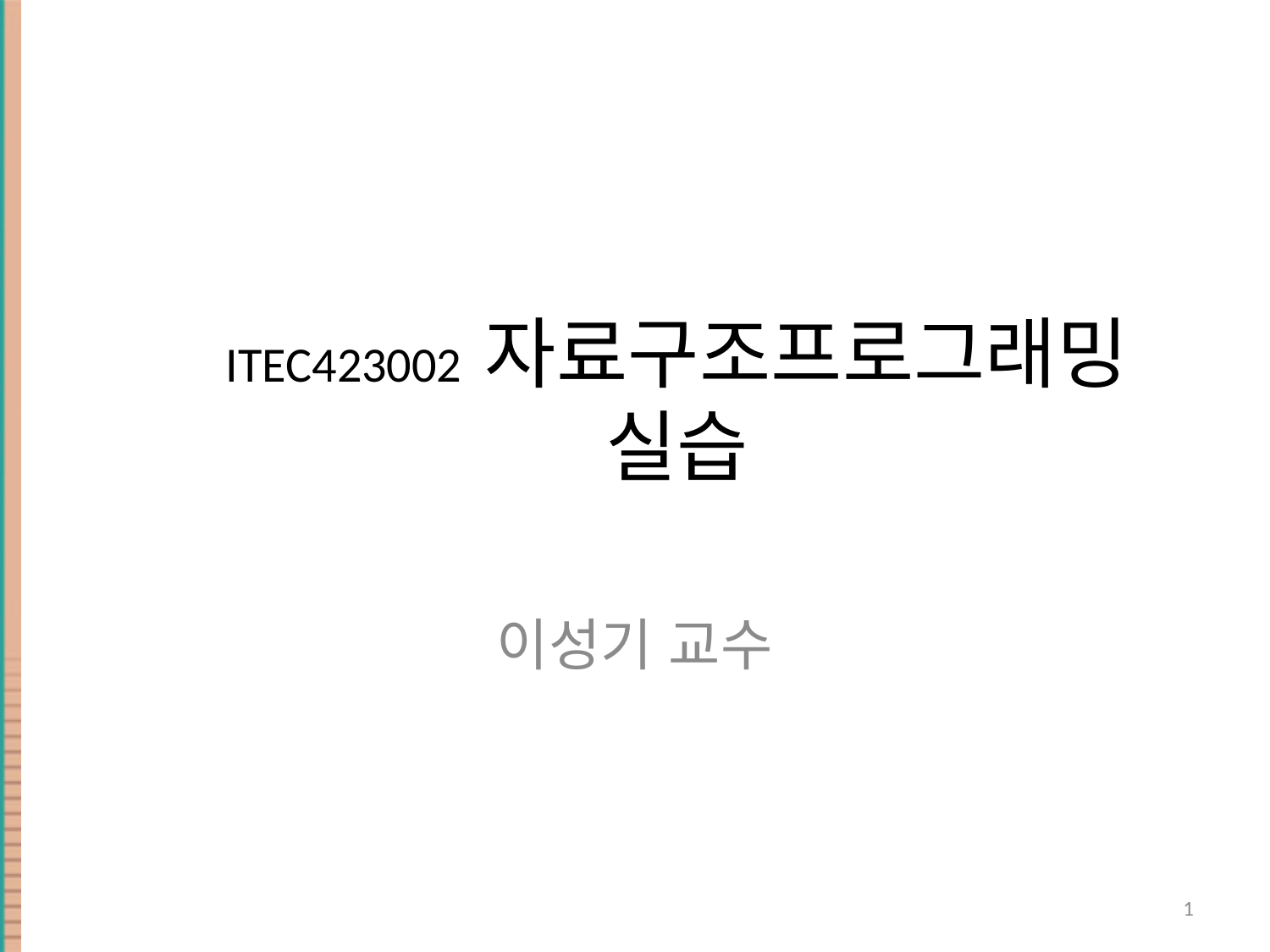

# ITEC423002 자료구조프로그래밍 실습
이성기 교수
1